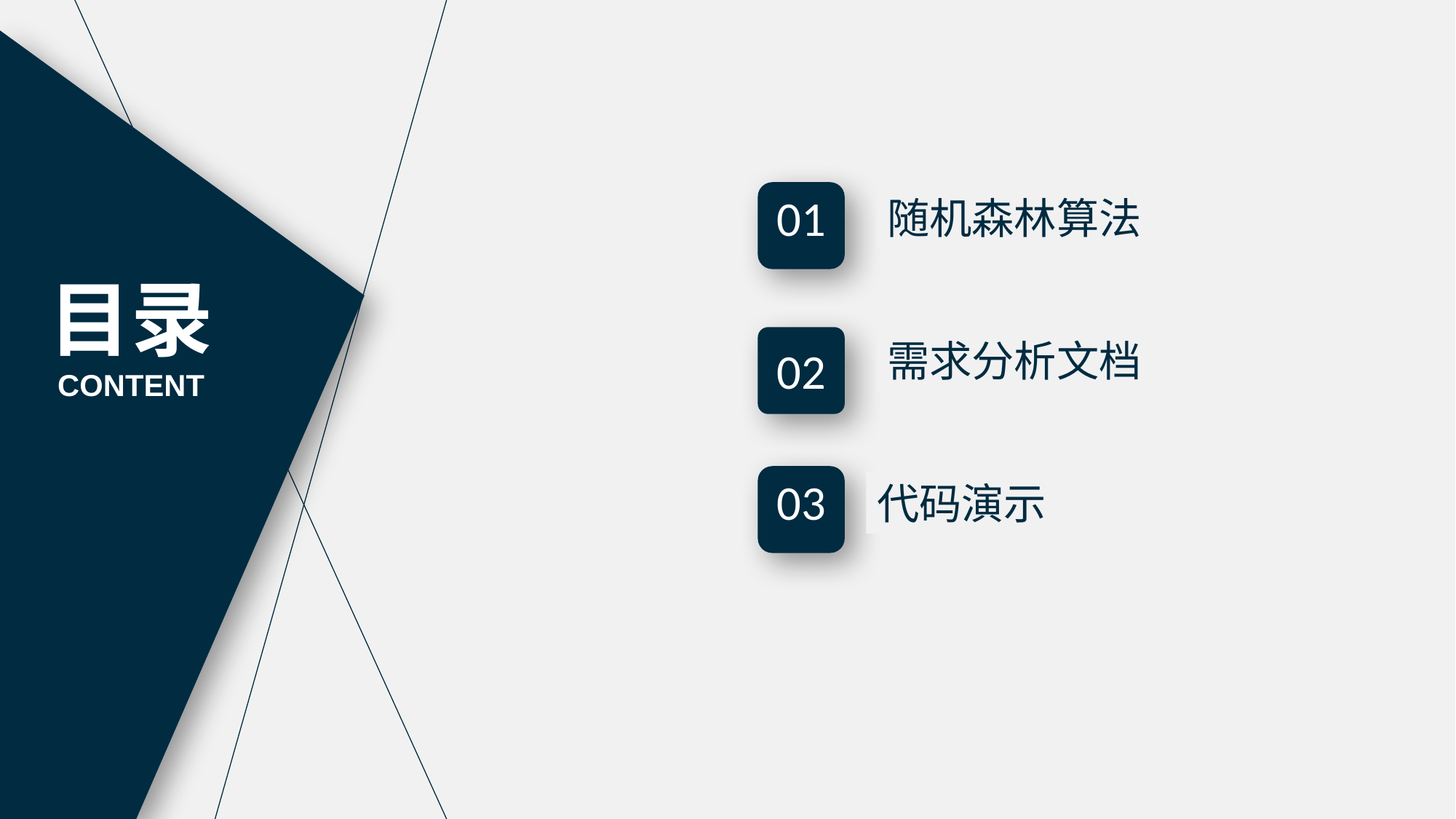

01
随机森林算法
目录
CONTENT

需求分析文档
02

03
代码演示